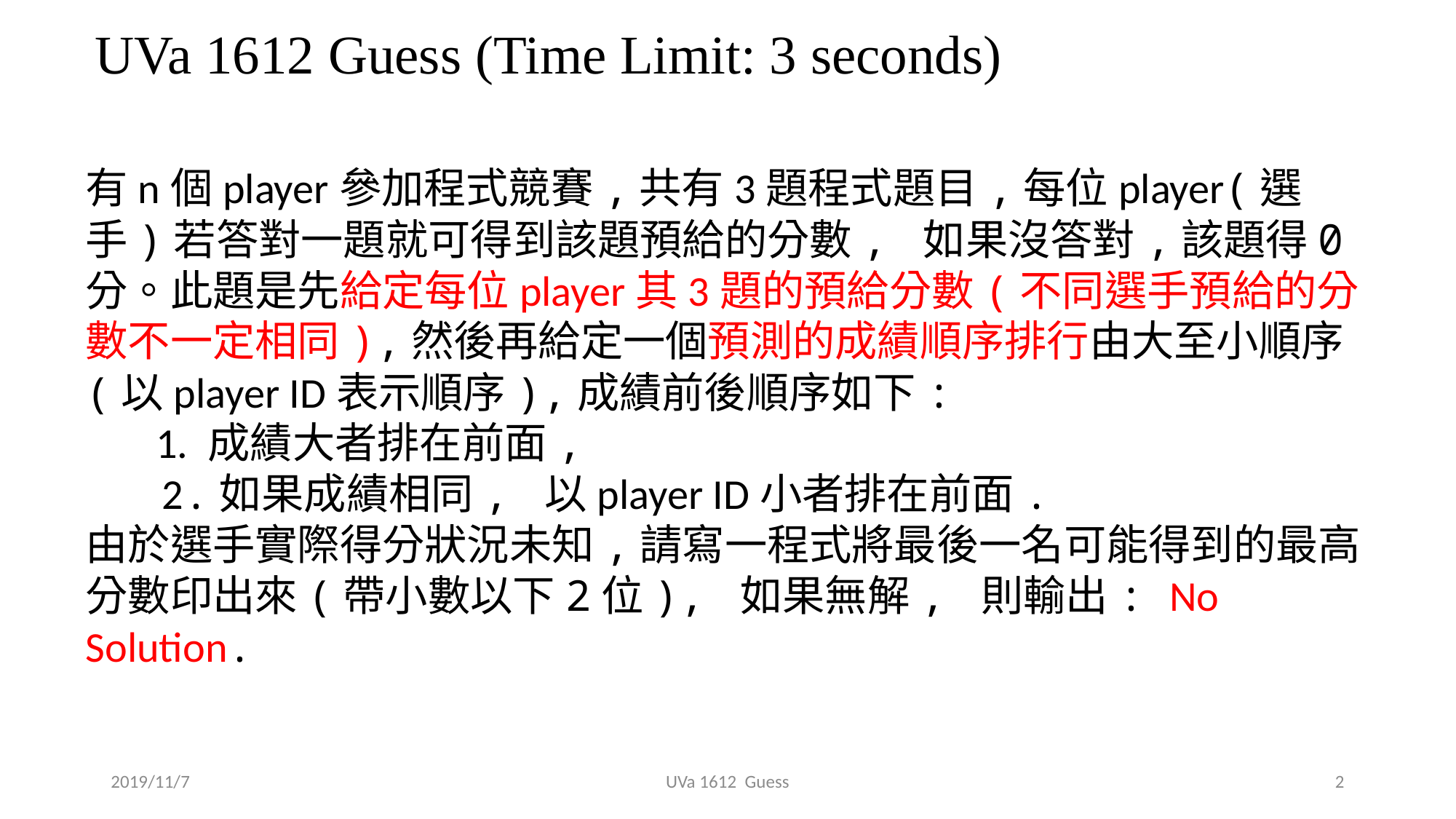

# UVa 1612 Guess (Time Limit: 3 seconds)
有n個player參加程式競賽,共有3題程式題目,每位player(選手)若答對一題就可得到該題預給的分數, 如果沒答對,該題得0分。此題是先給定每位player其3題的預給分數(不同選手預給的分數不一定相同),然後再給定一個預測的成績順序排行由大至小順序(以player ID表示順序),成績前後順序如下:
    1. 成績大者排在前面,
   2.如果成績相同, 以player ID小者排在前面.
由於選手實際得分狀況未知,請寫一程式將最後一名可能得到的最高分數印出來(帶小數以下2位), 如果無解, 則輸出: No Solution.

2019/11/7
UVa 1612  Guess
2